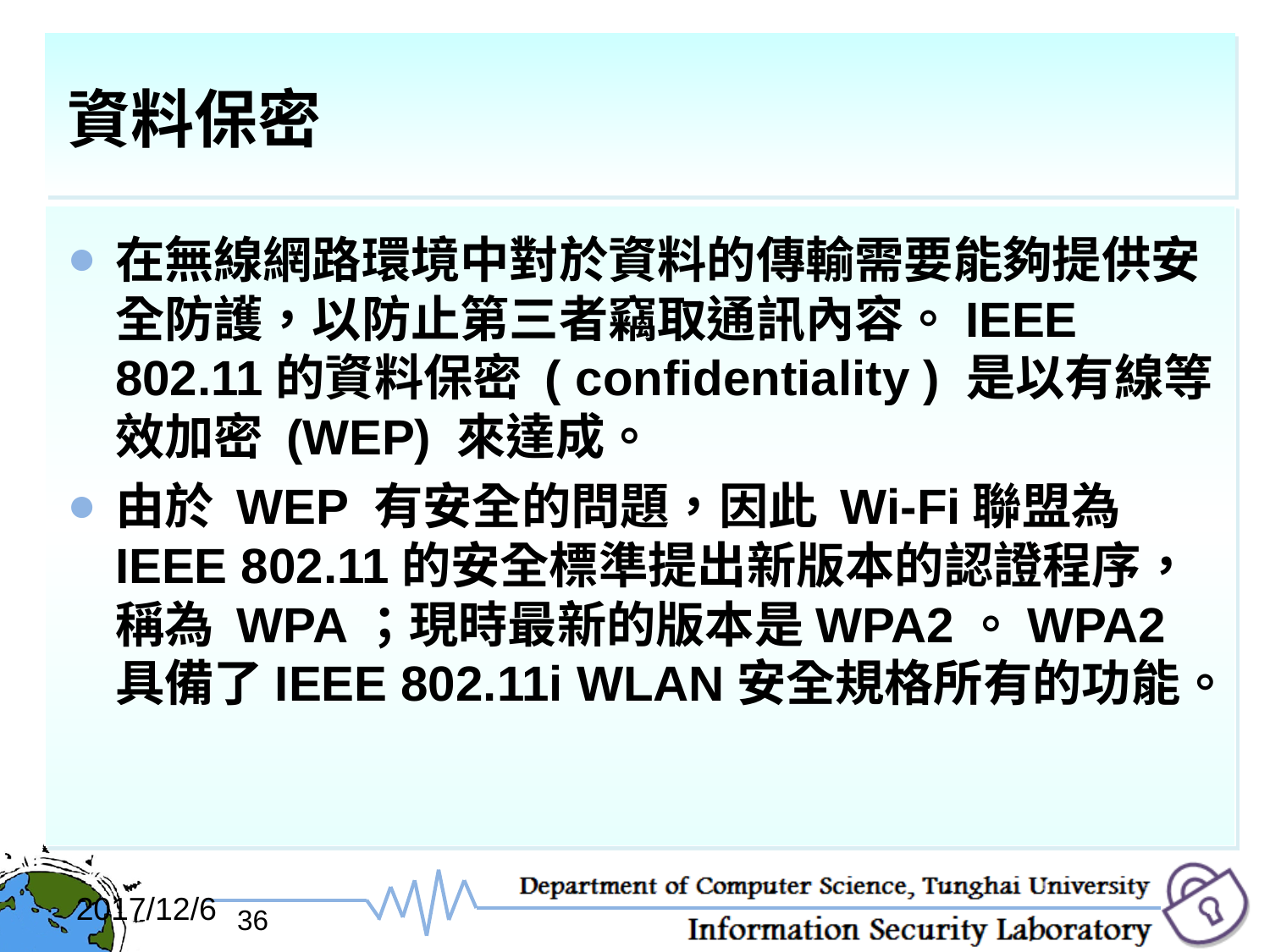

# 資料保密
在無線網路環境中對於資料的傳輸需要能夠提供安全防護，以防止第三者竊取通訊內容。IEEE 802.11的資料保密 ( confidentiality ) 是以有線等效加密 (WEP) 來達成。
由於 WEP 有安全的問題，因此 Wi-Fi聯盟為IEEE 802.11的安全標準提出新版本的認證程序，稱為 WPA；現時最新的版本是WPA2。WPA2具備了IEEE 802.11i WLAN安全規格所有的功能。
2017/12/6
36